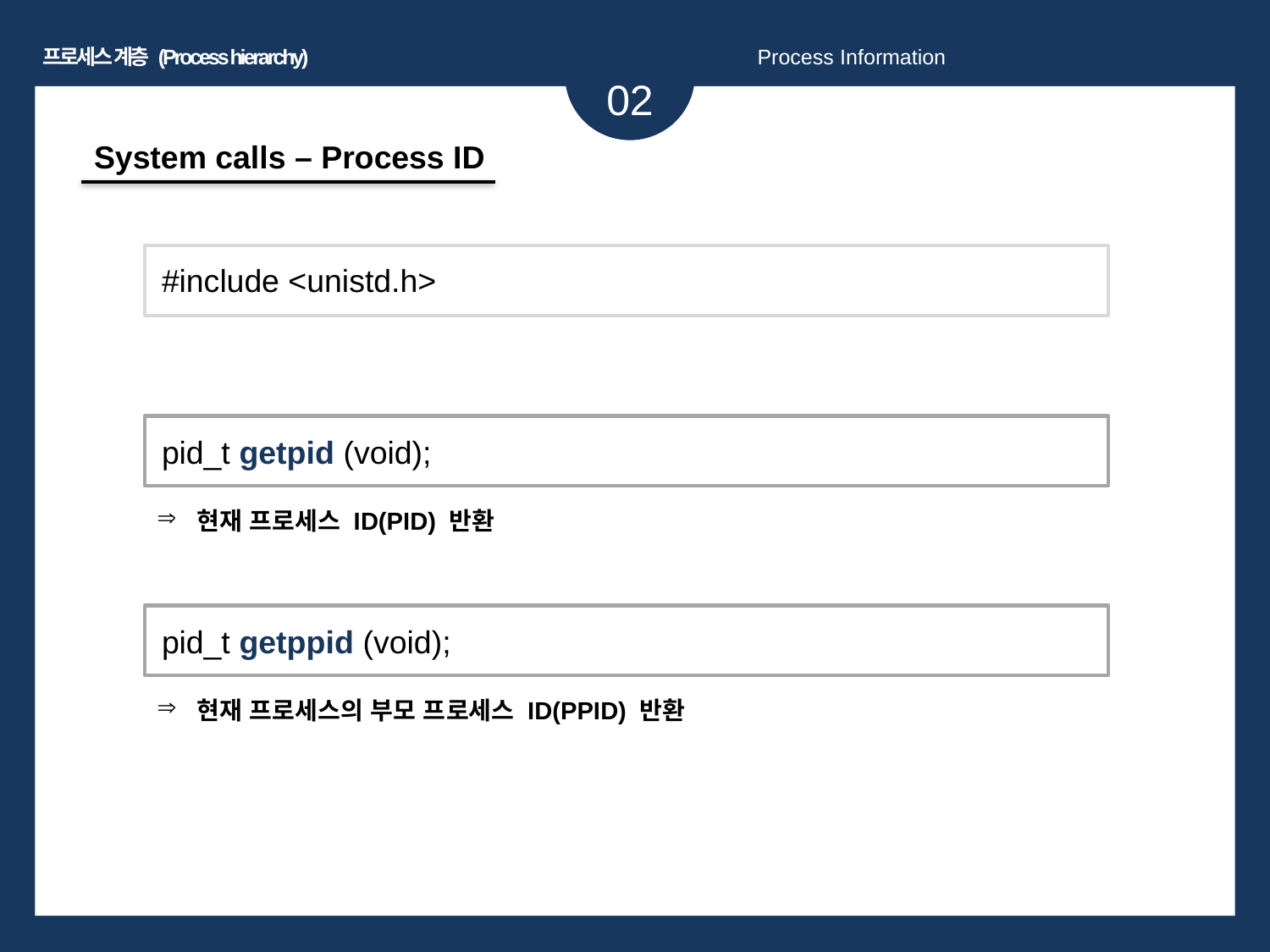

프로세스 계층 (Process hierarchy)
Process Information
02

System calls – Process ID

#include <unistd.h>

pid_t getpid (void);
현재 프로세스 ID(PID) 반환

pid_t getppid (void);
현재 프로세스의 부모 프로세스 ID(PPID) 반환